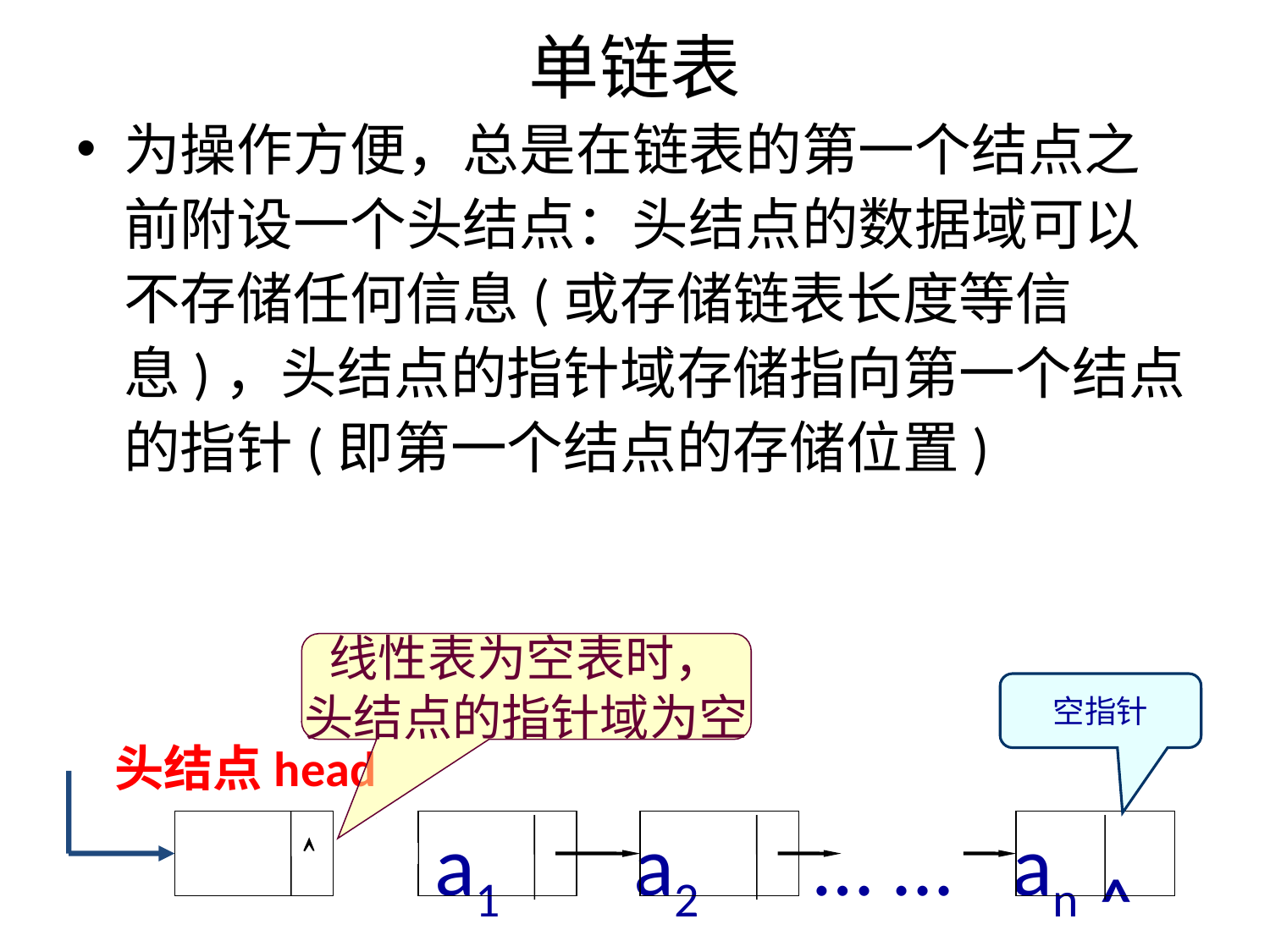

# 单链表
为操作方便，总是在链表的第一个结点之前附设一个头结点：头结点的数据域可以不存储任何信息(或存储链表长度等信息)，头结点的指针域存储指向第一个结点的指针(即第一个结点的存储位置)

线性表为空表时，
头结点的指针域为空

头指针
空指针
头结点head

   a1       a2      … ...   an  ^

∧